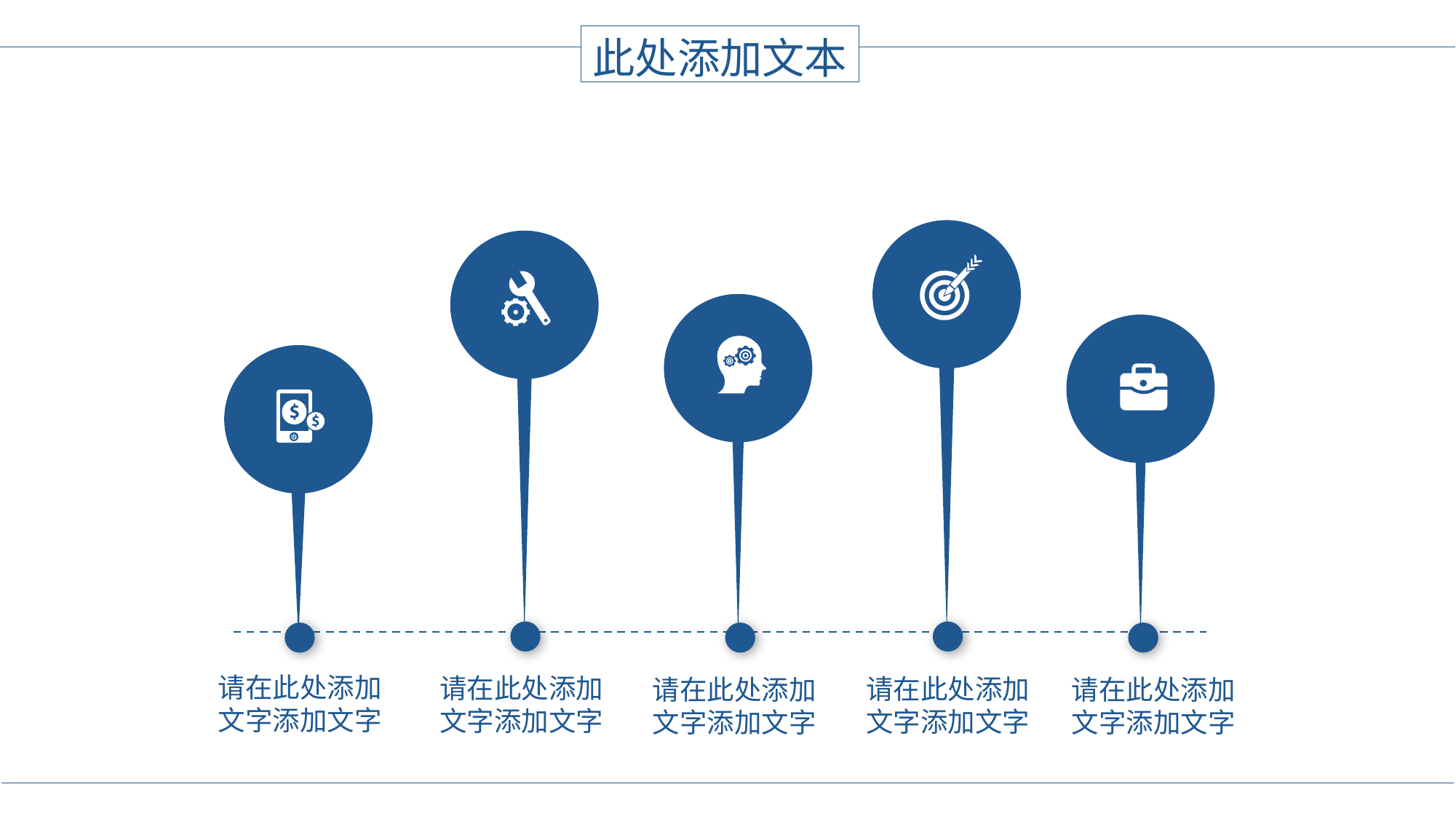

此处添加文本

请在此处添加文字添加文字
请在此处添加文字添加文字
请在此处添加文字添加文字
请在此处添加文字添加文字
请在此处添加文字添加文字